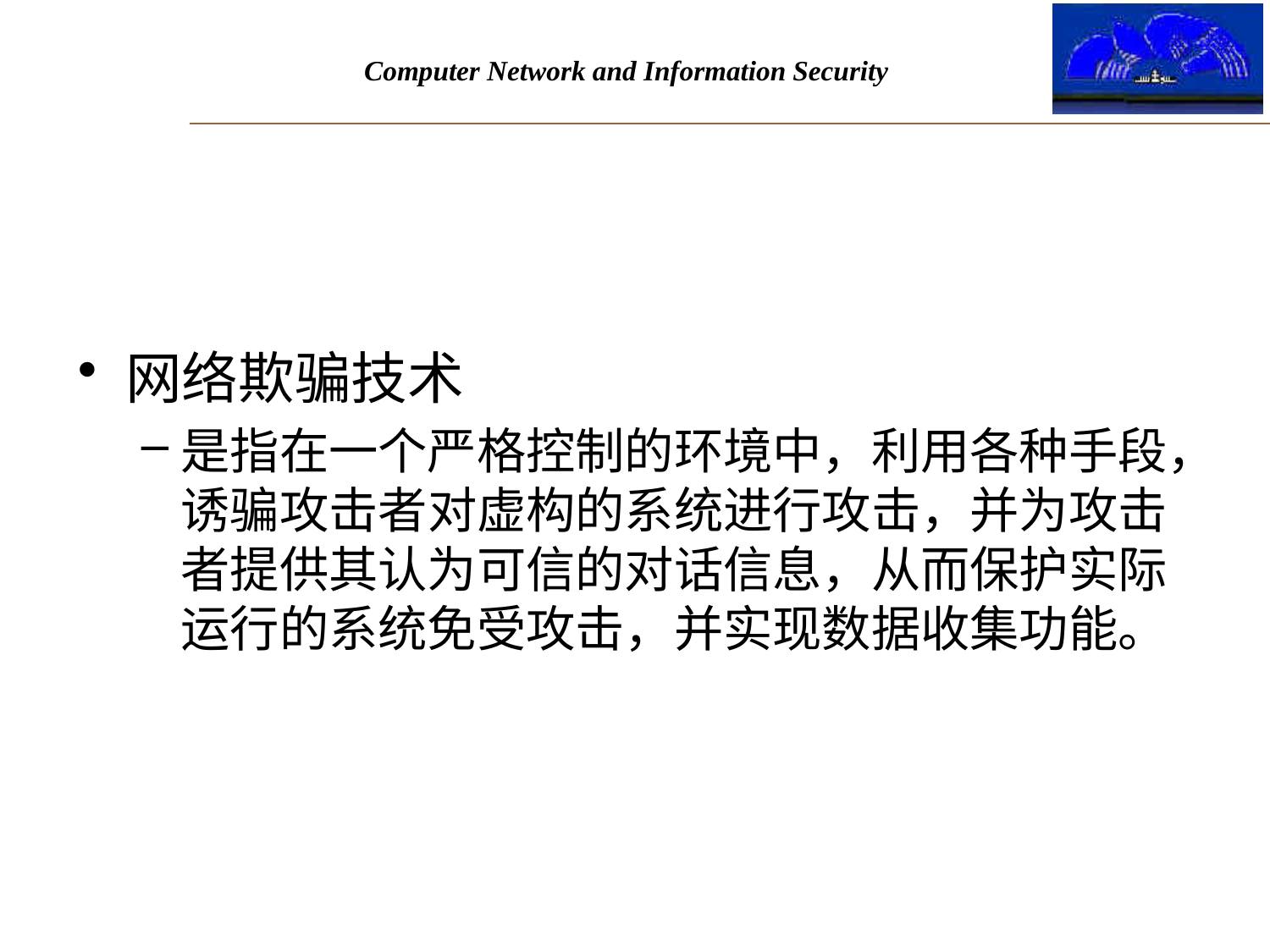

#
网络欺骗技术
是指在一个严格控制的环境中，利用各种手段，诱骗攻击者对虚构的系统进行攻击，并为攻击者提供其认为可信的对话信息，从而保护实际运行的系统免受攻击，并实现数据收集功能。